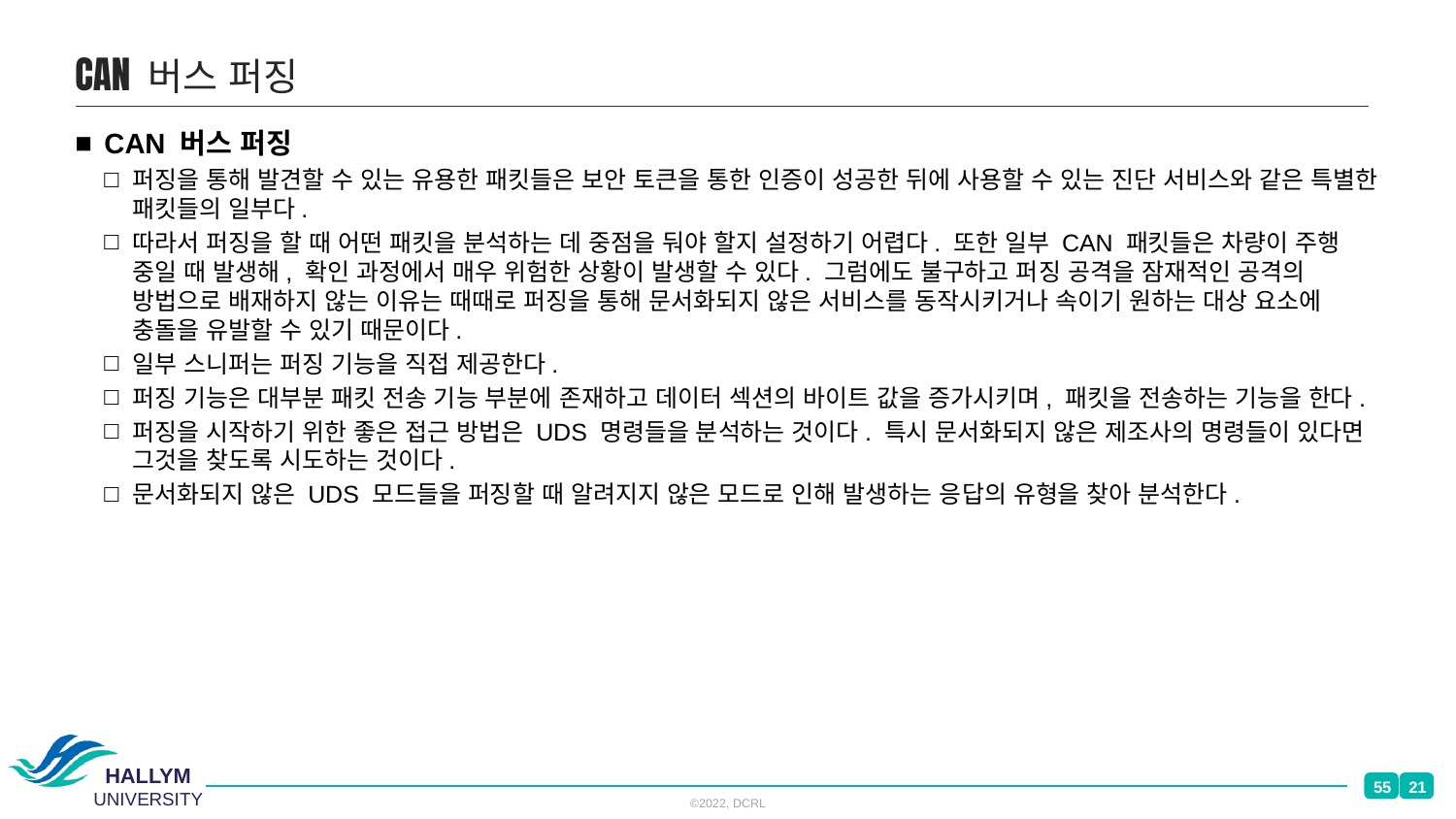

# CAN 버스 퍼징
CAN 버스 퍼징
퍼징을 통해 발견할 수 있는 유용한 패킷들은 보안 토큰을 통한 인증이 성공한 뒤에 사용할 수 있는 진단 서비스와 같은 특별한 패킷들의 일부다.
따라서 퍼징을 할 때 어떤 패킷을 분석하는 데 중점을 둬야 할지 설정하기 어렵다. 또한 일부 CAN 패킷들은 차량이 주행 중일 때 발생해, 확인 과정에서 매우 위험한 상황이 발생할 수 있다. 그럼에도 불구하고 퍼징 공격을 잠재적인 공격의 방법으로 배재하지 않는 이유는 때때로 퍼징을 통해 문서화되지 않은 서비스를 동작시키거나 속이기 원하는 대상 요소에 충돌을 유발할 수 있기 때문이다.
일부 스니퍼는 퍼징 기능을 직접 제공한다.
퍼징 기능은 대부분 패킷 전송 기능 부분에 존재하고 데이터 섹션의 바이트 값을 증가시키며, 패킷을 전송하는 기능을 한다.
퍼징을 시작하기 위한 좋은 접근 방법은 UDS 명령들을 분석하는 것이다. 특시 문서화되지 않은 제조사의 명령들이 있다면 그것을 찾도록 시도하는 것이다.
문서화되지 않은 UDS 모드들을 퍼징할 때 알려지지 않은 모드로 인해 발생하는 응답의 유형을 찾아 분석한다.